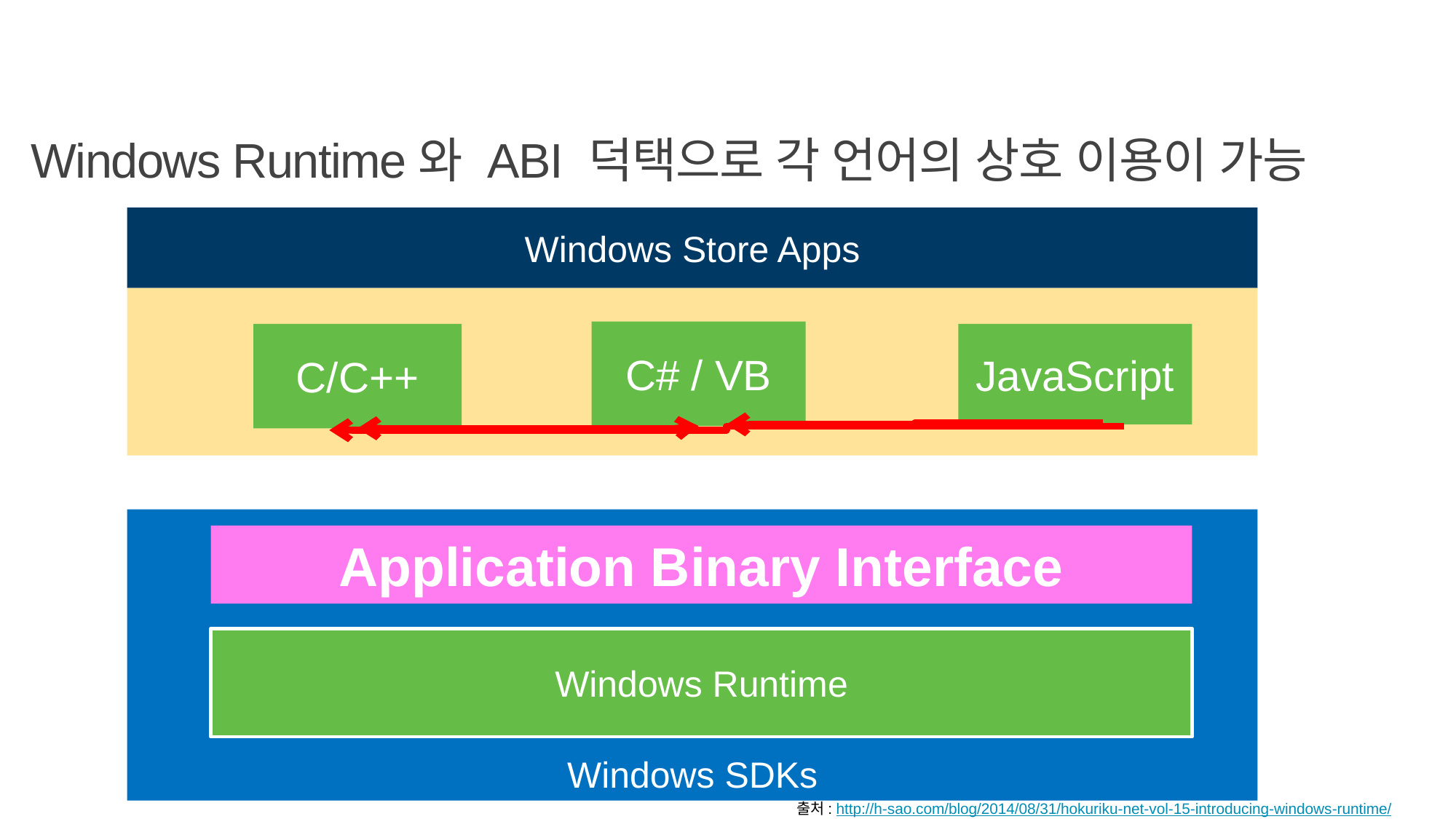

Windows Runtime와 ABI 덕택으로 각 언어의 상호 이용이 가능
Windows Store Apps

C# / VB
C/C++
JavaScript
Windows SDKs
Application Binary Interface
Windows Runtime
출처: http://h-sao.com/blog/2014/08/31/hokuriku-net-vol-15-introducing-windows-runtime/